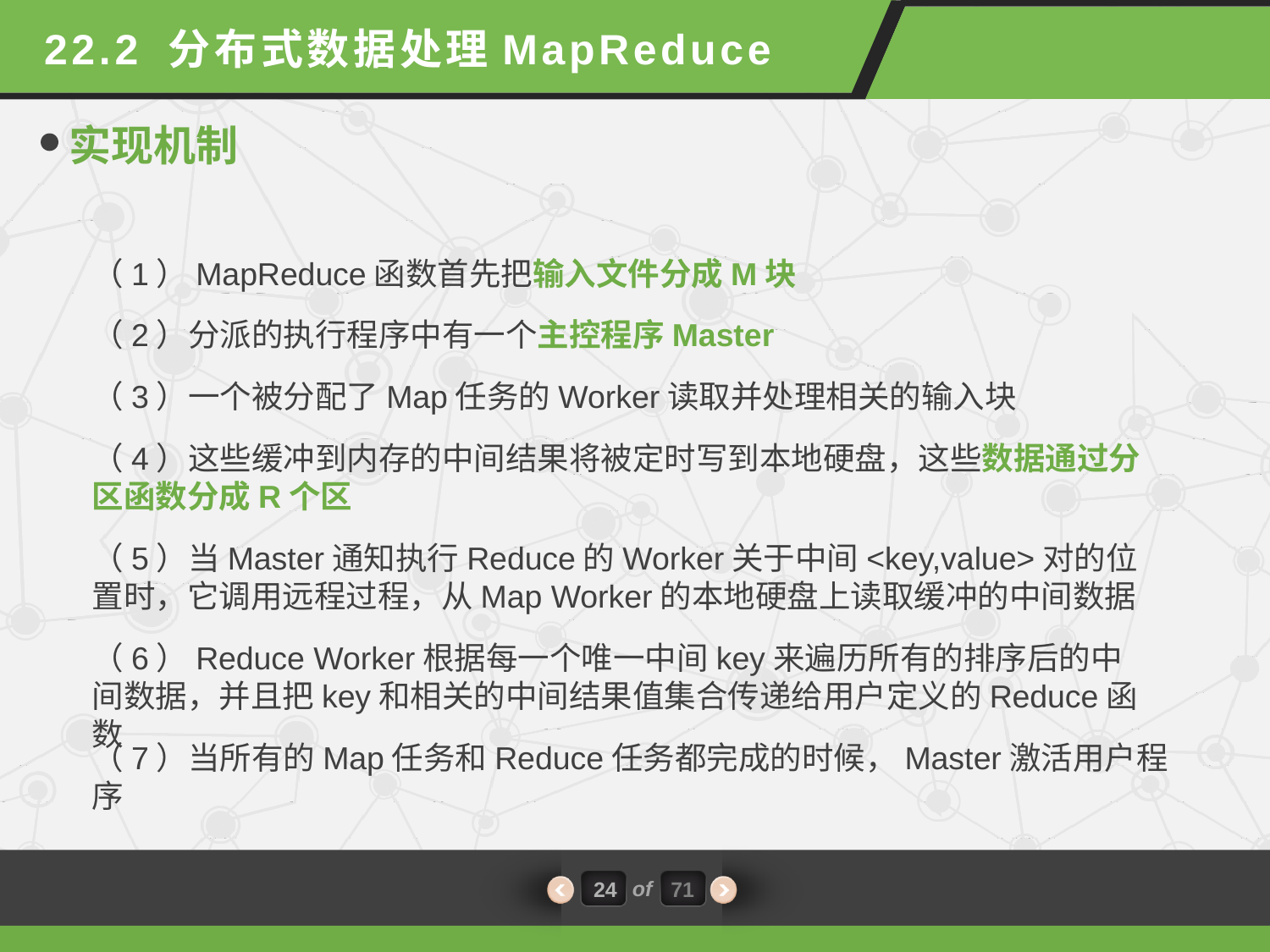

22.2 分布式数据处理MapReduce
实现机制

（1）MapReduce函数首先把输入文件分成M块
（2）分派的执行程序中有一个主控程序Master
（3）一个被分配了Map任务的Worker读取并处理相关的输入块
（4）这些缓冲到内存的中间结果将被定时写到本地硬盘，这些数据通过分区函数分成R个区
（5）当Master通知执行Reduce的Worker关于中间<key,value>对的位置时，它调用远程过程，从Map Worker的本地硬盘上读取缓冲的中间数据
（6）Reduce Worker根据每一个唯一中间key来遍历所有的排序后的中间数据，并且把key和相关的中间结果值集合传递给用户定义的Reduce函数
（7）当所有的Map任务和Reduce任务都完成的时候，Master激活用户程序
24